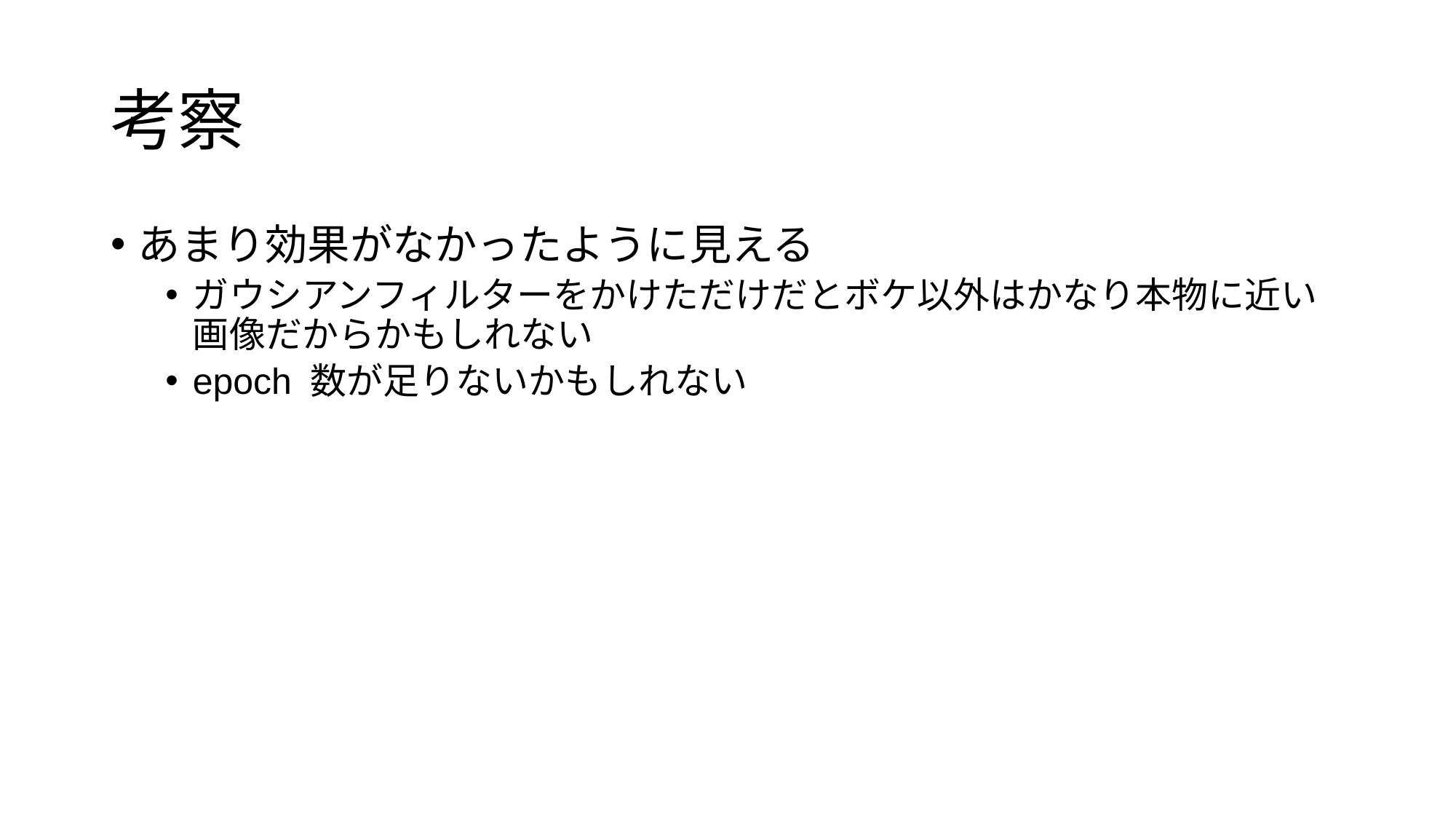

# 考察
あまり効果がなかったように見える
ガウシアンフィルターをかけただけだとボケ以外はかなり本物に近い画像だからかもしれない
epoch 数が足りないかもしれない